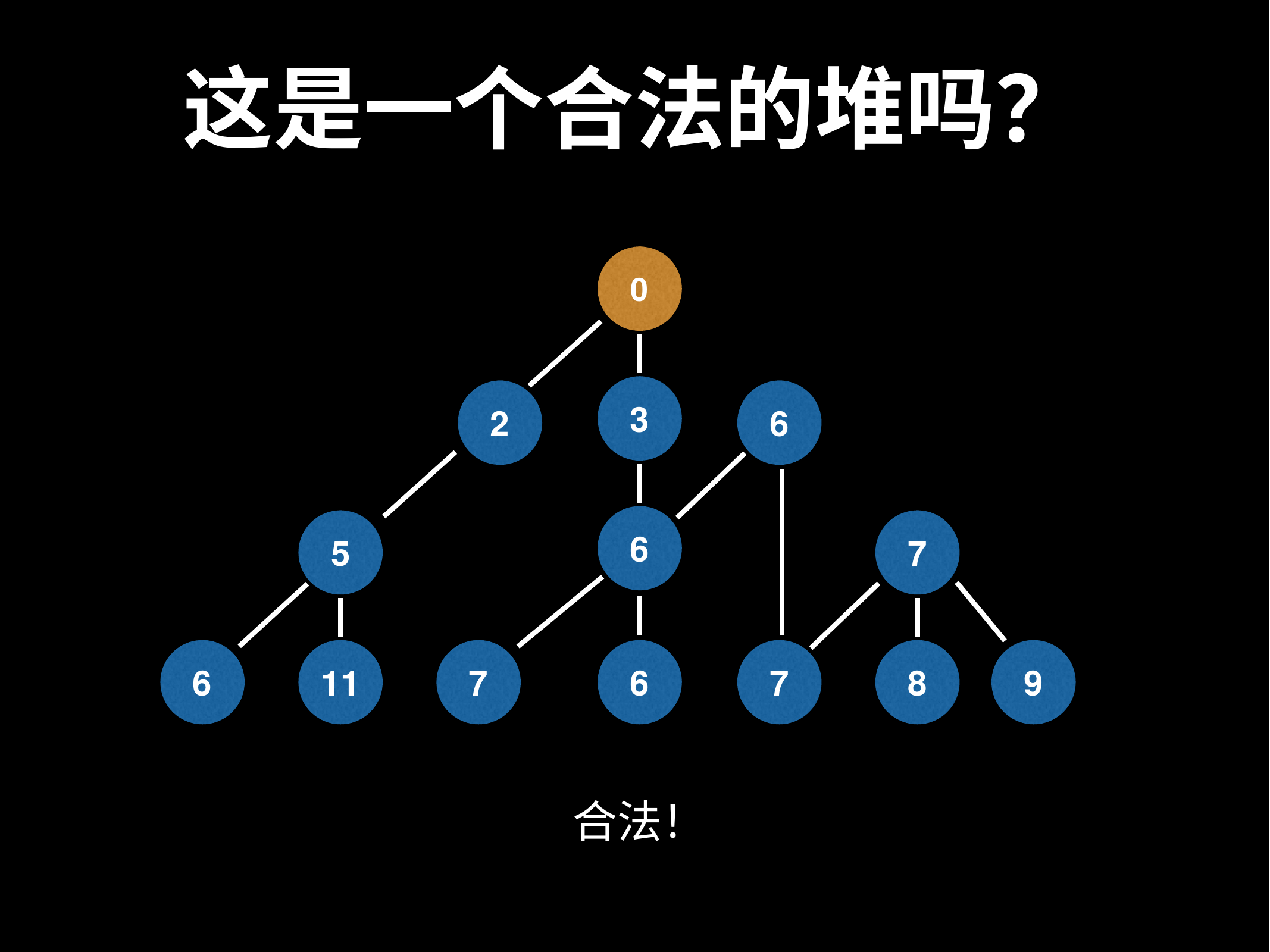

# 这是一个合法的堆吗？
0

3
2
6

6
5
7

6
11
7
6
7
8
9
合法！